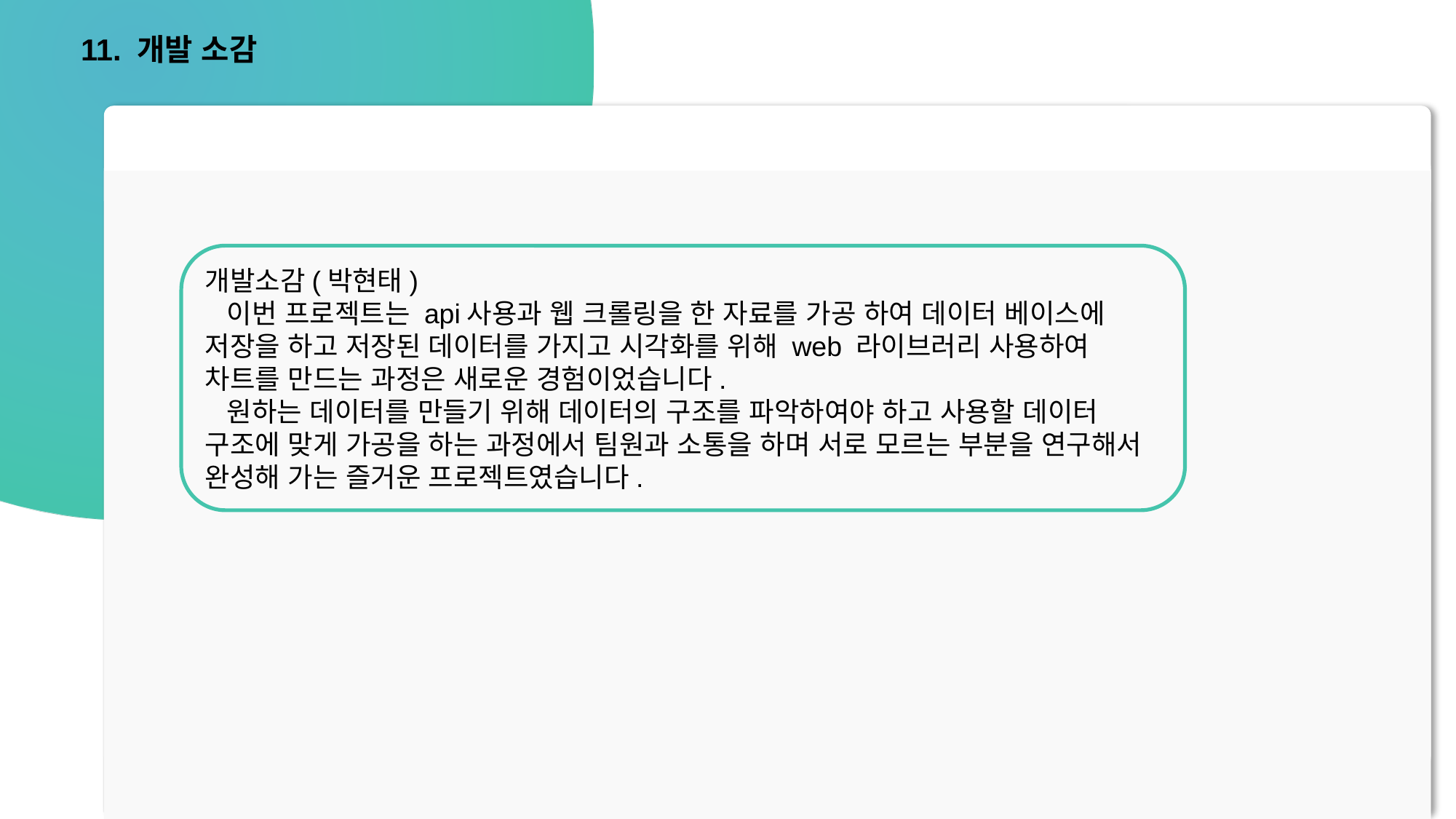

11. 개발 소감

개발소감(박현태)
  이번 프로젝트는 api사용과 웹 크롤링을 한 자료를 가공 하여 데이터 베이스에 저장을 하고 저장된 데이터를 가지고 시각화를 위해 web 라이브러리 사용하여 차트를 만드는 과정은 새로운 경험이었습니다.
  원하는 데이터를 만들기 위해 데이터의 구조를 파악하여야 하고 사용할 데이터 구조에 맞게 가공을 하는 과정에서 팀원과 소통을 하며 서로 모르는 부분을 연구해서 완성해 가는 즐거운 프로젝트였습니다.